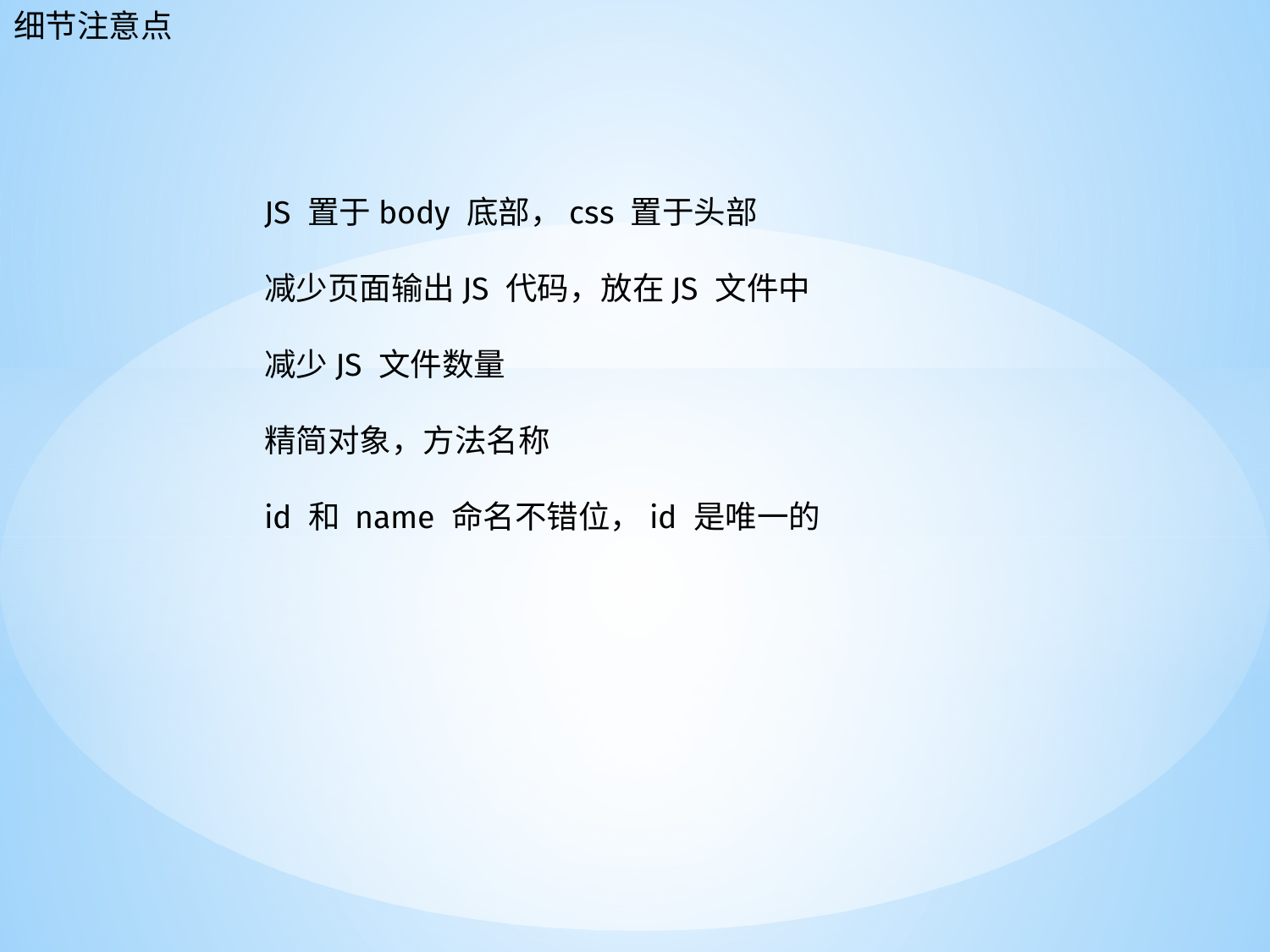

细节注意点
JS 置于body 底部，css 置于头部

减少页面输出JS 代码，放在JS 文件中

减少JS 文件数量

精简对象，方法名称

id 和 name 命名不错位，id 是唯一的